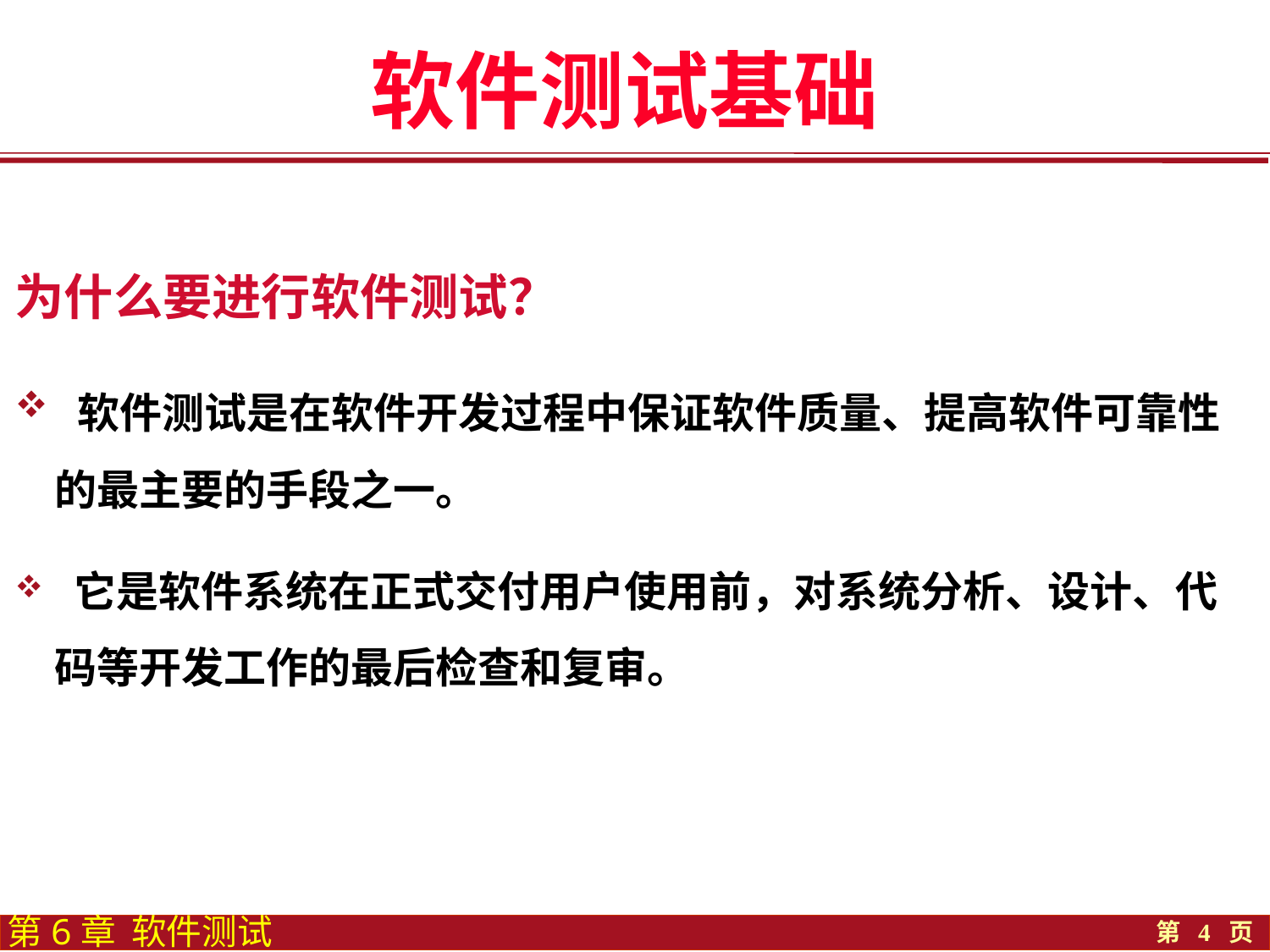

软件测试基础
为什么要进行软件测试？
 软件测试是在软件开发过程中保证软件质量、提高软件可靠性的最主要的手段之一。
 它是软件系统在正式交付用户使用前，对系统分析、设计、代码等开发工作的最后检查和复审。